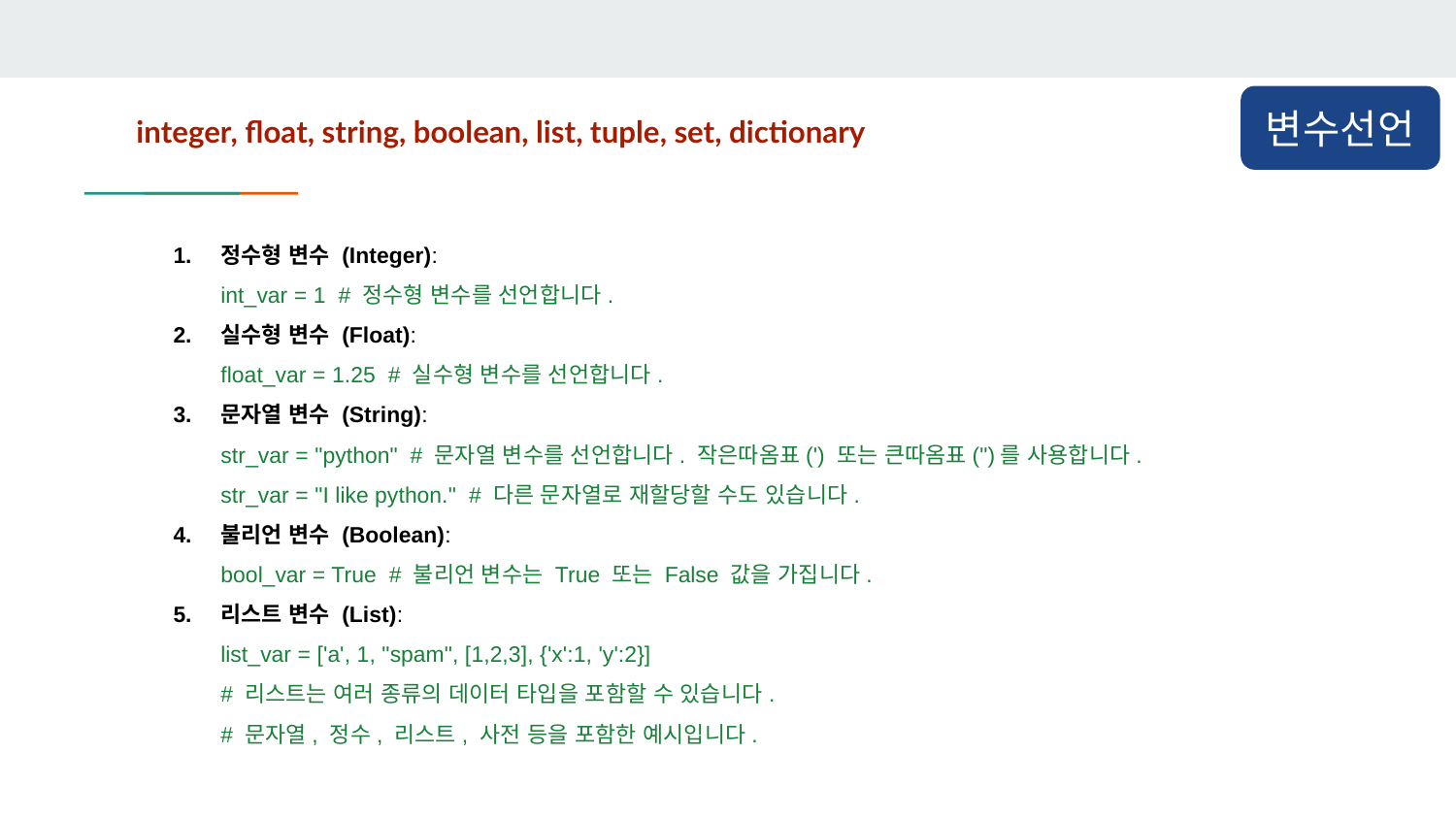

변수선언
integer, float, string, boolean, list, tuple, set, dictionary
정수형 변수 (Integer):
int_var = 1  # 정수형 변수를 선언합니다.
실수형 변수 (Float):
float_var = 1.25  # 실수형 변수를 선언합니다.
문자열 변수 (String):
str_var = "python"  # 문자열 변수를 선언합니다. 작은따옴표(') 또는 큰따옴표(")를 사용합니다.
str_var = "I like python."  # 다른 문자열로 재할당할 수도 있습니다.
불리언 변수 (Boolean):
bool_var = True  # 불리언 변수는 True 또는 False 값을 가집니다.
리스트 변수 (List):
list_var = ['a', 1, "spam", [1,2,3], {'x':1, 'y':2}]
# 리스트는 여러 종류의 데이터 타입을 포함할 수 있습니다.
# 문자열, 정수, 리스트, 사전 등을 포함한 예시입니다.